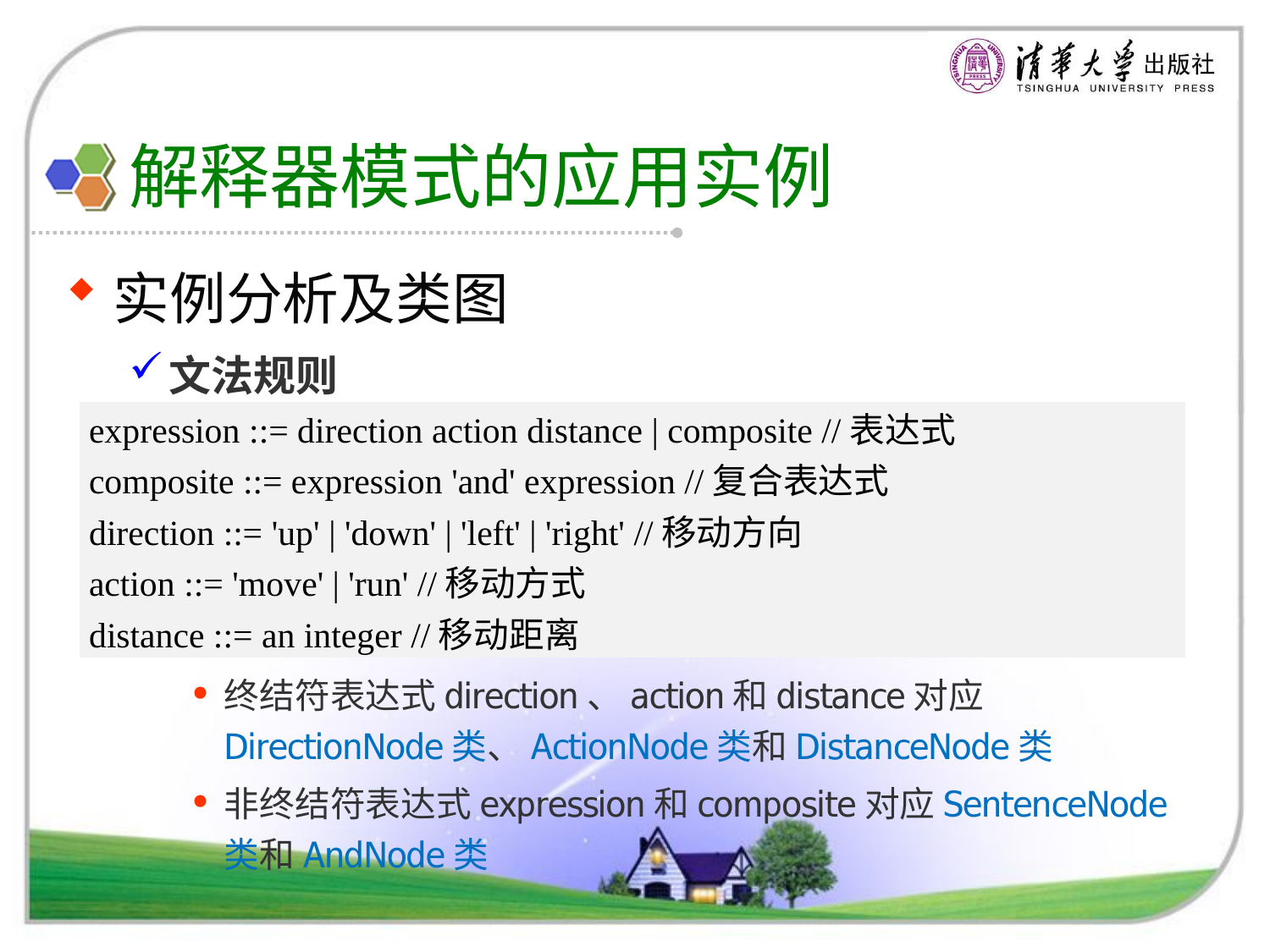

# 解释器模式的应用实例
实例分析及类图
文法规则

终结符表达式direction、action和distance对应DirectionNode类、ActionNode类和DistanceNode类
非终结符表达式expression和composite对应SentenceNode类和AndNode类
| expression ::= direction action distance | composite //表达式 composite ::= expression 'and' expression //复合表达式 direction ::= 'up' | 'down' | 'left' | 'right' //移动方向 action ::= 'move' | 'run' //移动方式 distance ::= an integer //移动距离 |
| --- |